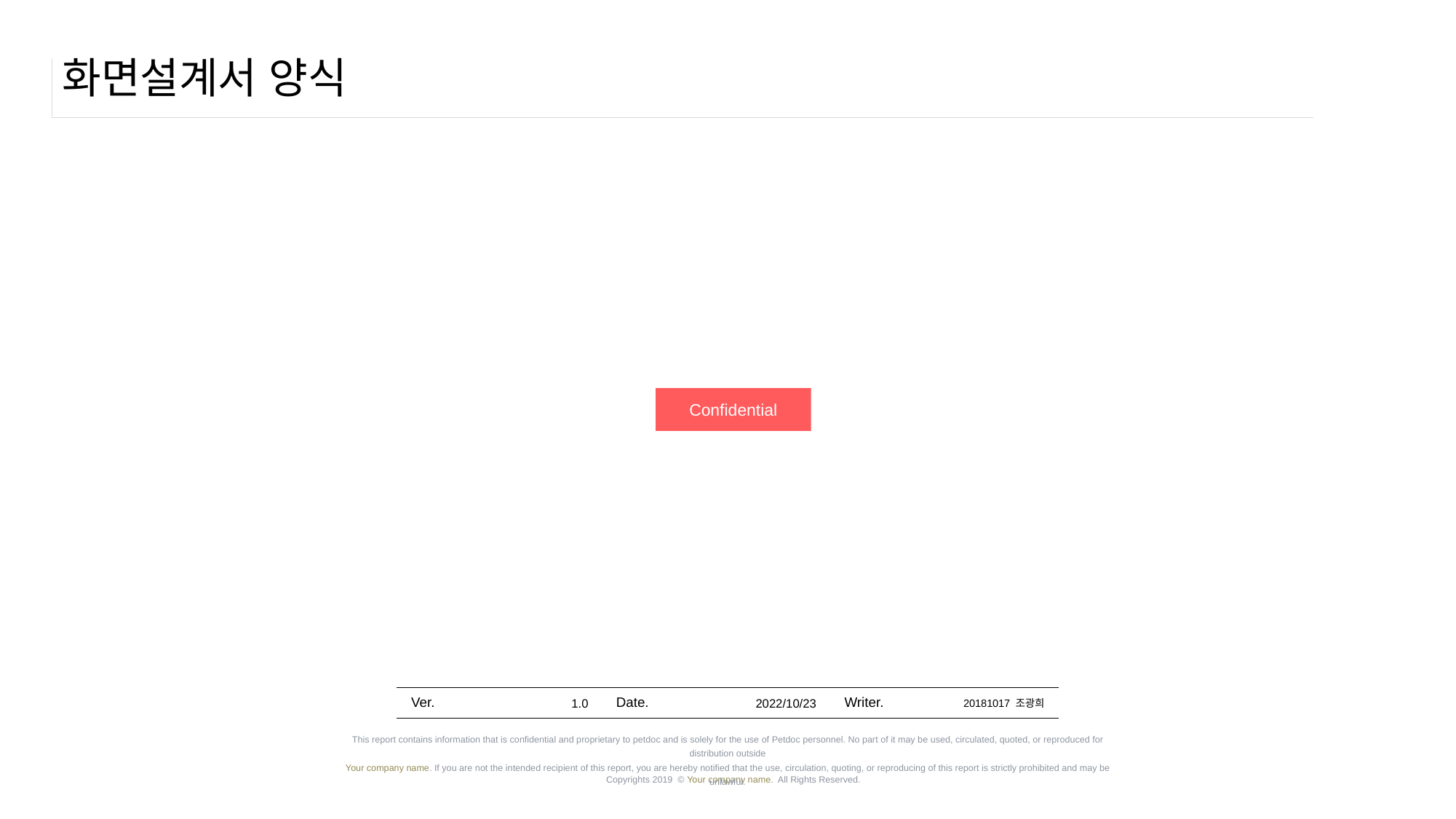

# 화면설계서 양식
2022/10/23
20181017 조광희
1.0